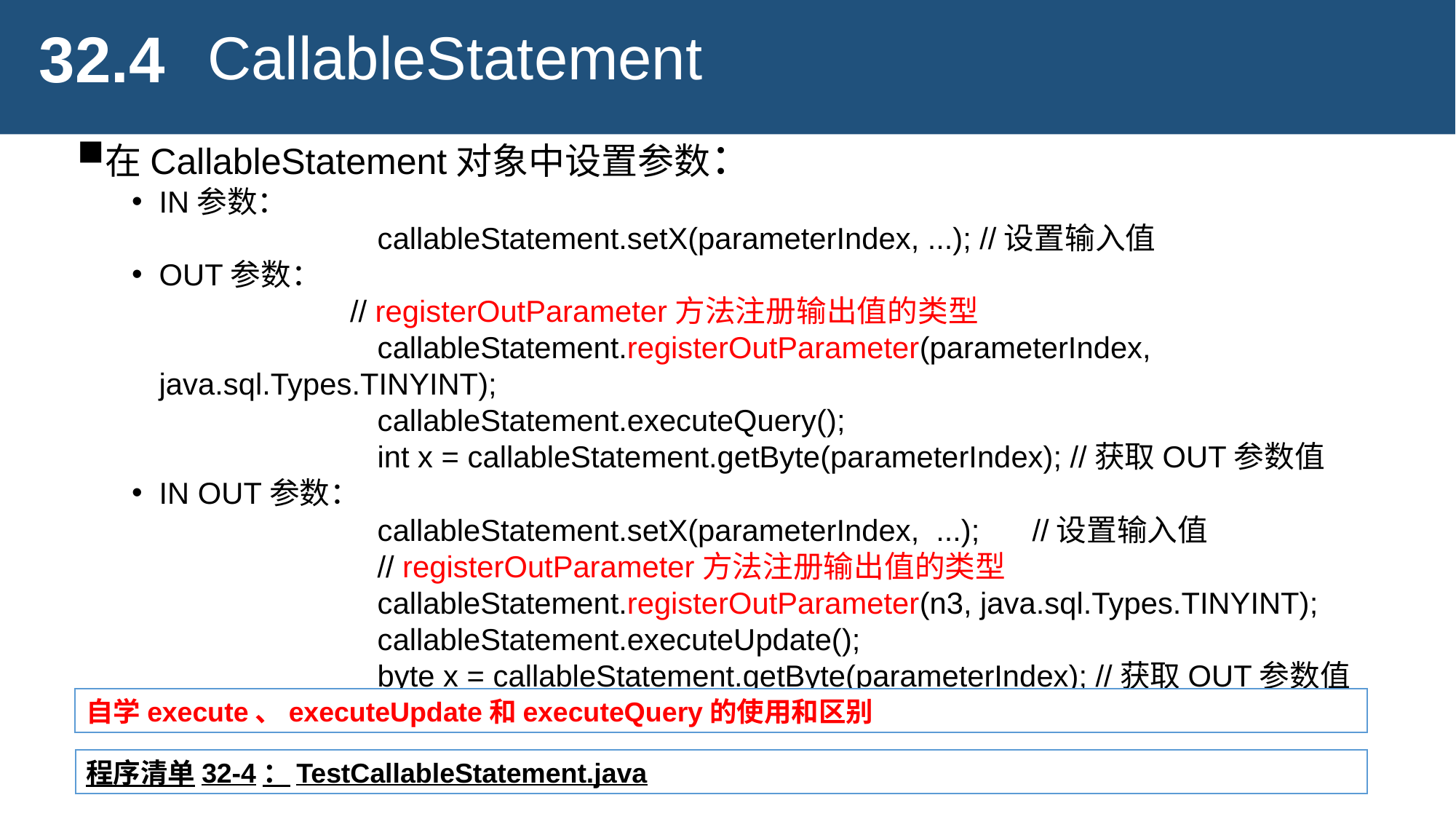

32.4
CallableStatement
在CallableStatement对象中设置参数：
IN参数：
			callableStatement.setX(parameterIndex, ...); //设置输入值
OUT参数：
	// registerOutParameter方法注册输出值的类型
			callableStatement.registerOutParameter(parameterIndex, java.sql.Types.TINYINT);
		callableStatement.executeQuery();
		int x = callableStatement.getByte(parameterIndex); //获取OUT参数值
IN OUT参数：
			callableStatement.setX(parameterIndex,  ...);	//设置输入值
			// registerOutParameter方法注册输出值的类型
		callableStatement.registerOutParameter(n3, java.sql.Types.TINYINT);
		callableStatement.executeUpdate();
		byte x = callableStatement.getByte(parameterIndex); //获取OUT参数值
自学execute、executeUpdate和executeQuery的使用和区别
程序清单32-4：TestCallableStatement.java